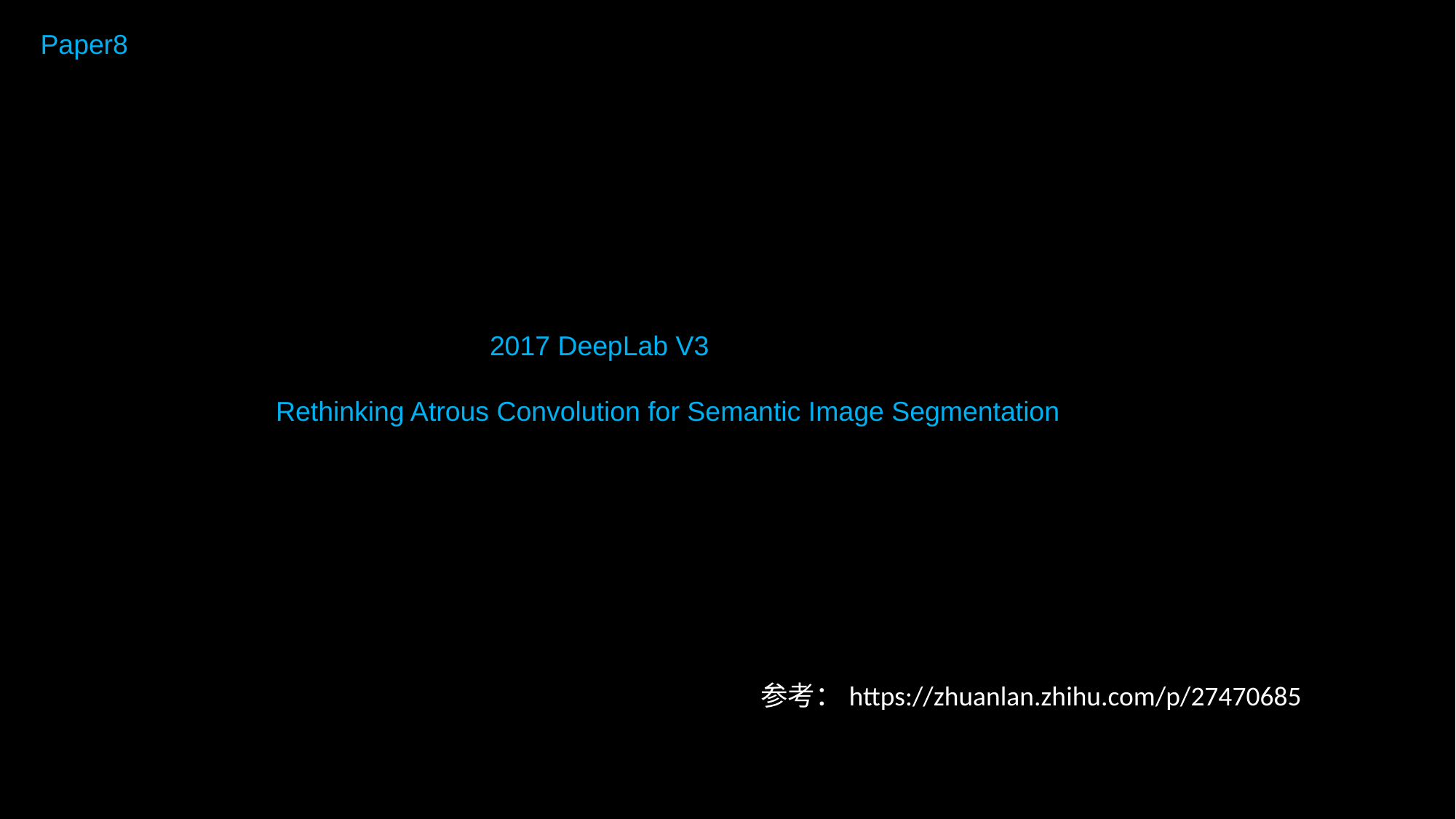

Paper8
                            2017 DeepLab V3

Rethinking Atrous Convolution for Semantic Image Segmentation
参考：https://zhuanlan.zhihu.com/p/27470685